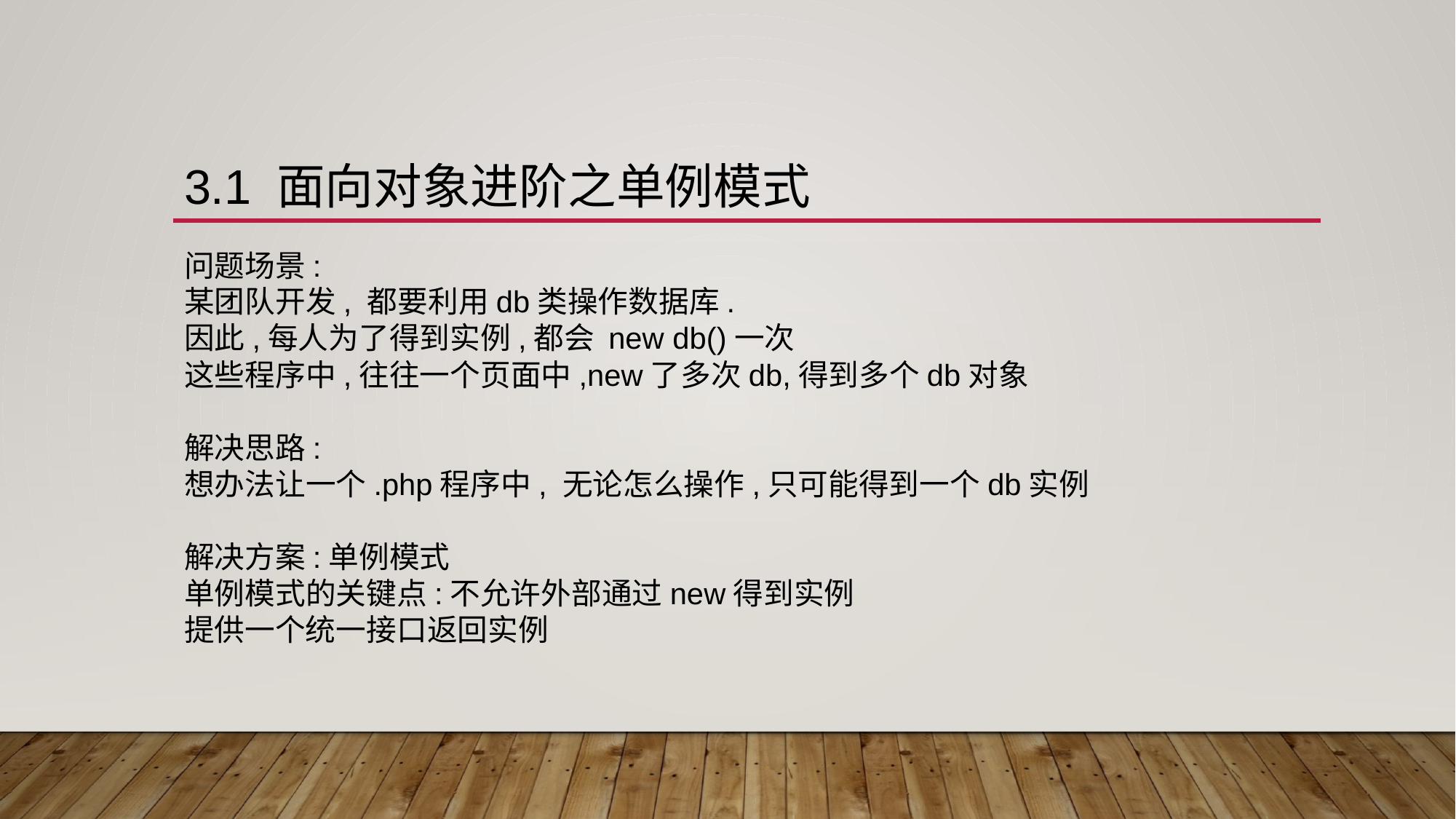

# 3.1 面向对象进阶之单例模式
问题场景:
某团队开发, 都要利用db类操作数据库.
因此,每人为了得到实例,都会 new db()一次
这些程序中,往往一个页面中,new了多次db,得到多个db对象

解决思路:
想办法让一个.php程序中, 无论怎么操作,只可能得到一个db实例

解决方案:单例模式
单例模式的关键点:不允许外部通过new得到实例
提供一个统一接口返回实例